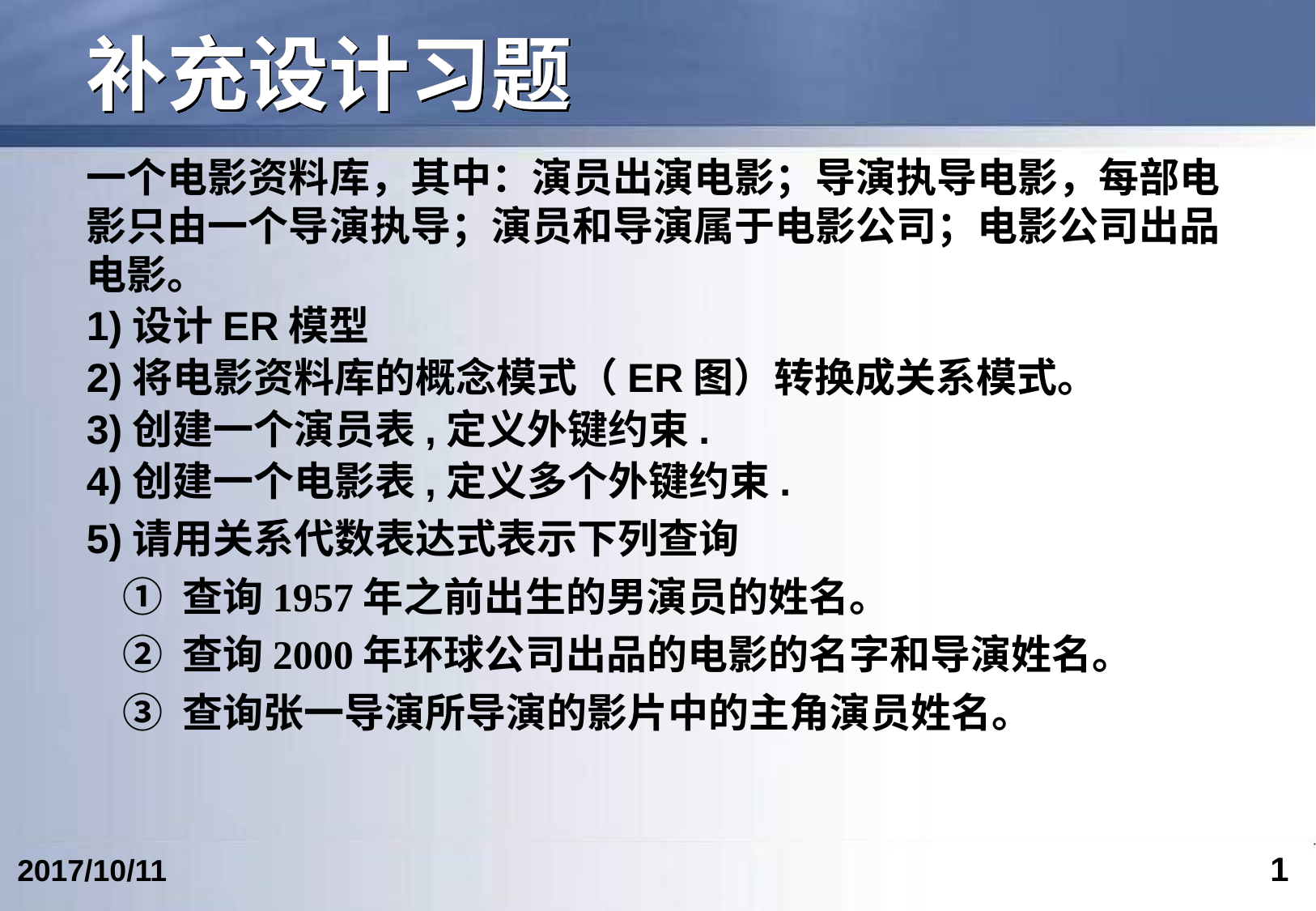

# 补充设计习题
一个电影资料库，其中：演员出演电影；导演执导电影，每部电影只由一个导演执导；演员和导演属于电影公司；电影公司出品电影。
1)设计ER模型
2)将电影资料库的概念模式（ER图）转换成关系模式。
3)创建一个演员表,定义外键约束.
4)创建一个电影表,定义多个外键约束.
5)请用关系代数表达式表示下列查询
    ① 查询1957年之前出生的男演员的姓名。
    ② 查询2000年环球公司出品的电影的名字和导演姓名。
    ③ 查询张一导演所导演的影片中的主角演员姓名。

1
2017/10/11